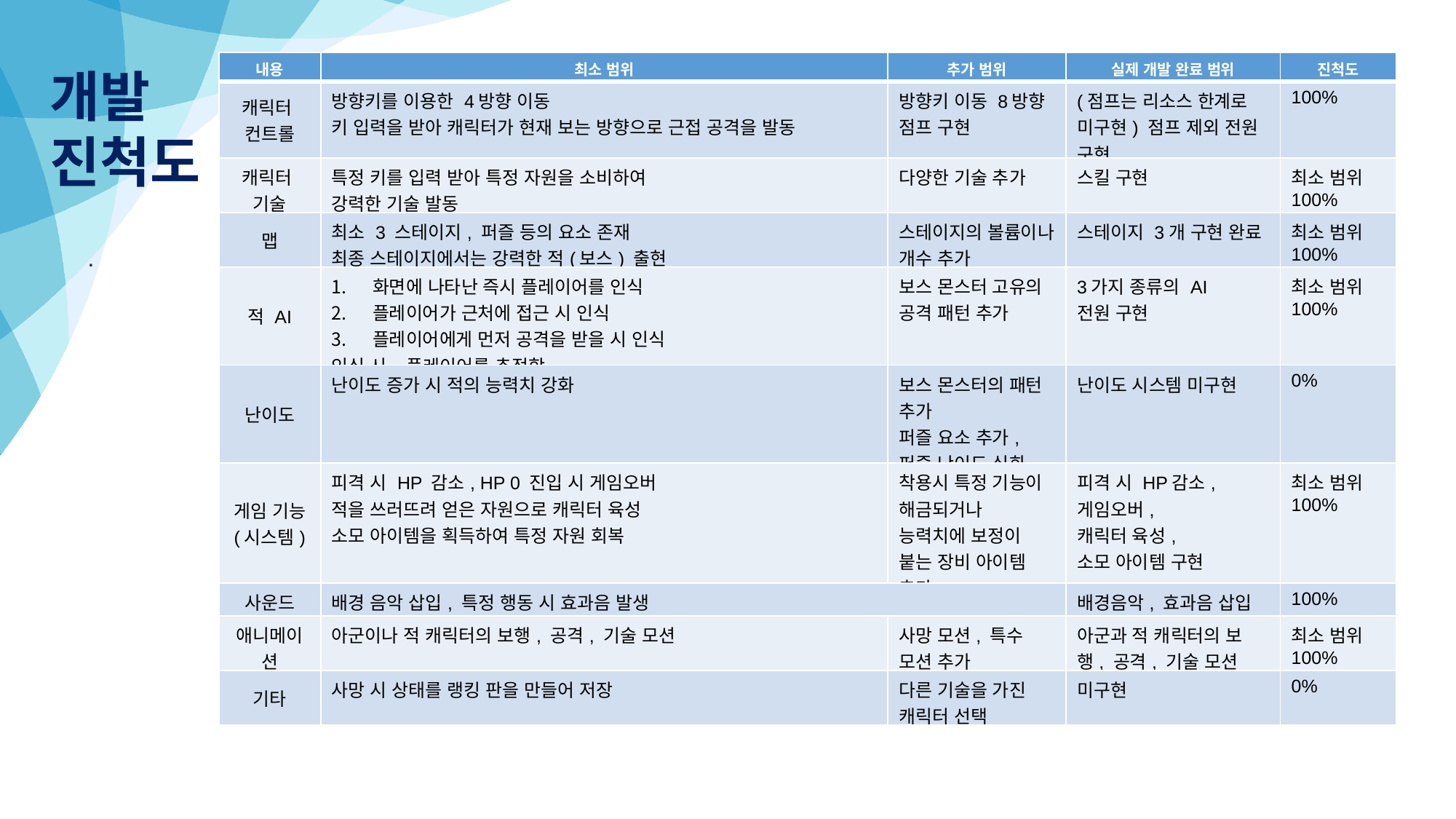

| 내용 | 최소 범위 | 추가 범위 | 실제 개발 완료 범위 | 진척도 |
| --- | --- | --- | --- | --- |
| 캐릭터 컨트롤 | 방향키를 이용한 4방향 이동 키 입력을 받아 캐릭터가 현재 보는 방향으로 근접 공격을 발동 | 방향키 이동 8방향 점프 구현 | (점프는 리소스 한계로 미구현) 점프 제외 전원 구현 | 100% |
| 캐릭터 기술 | 특정 키를 입력 받아 특정 자원을 소비하여 강력한 기술 발동 | 다양한 기술 추가 | 스킬 구현 | 최소 범위 100% |
| 맵 | 최소 3 스테이지, 퍼즐 등의 요소 존재 최종 스테이지에서는 강력한 적(보스) 출현 | 스테이지의 볼륨이나 개수 추가 | 스테이지 3개 구현 완료 | 최소 범위 100% |
| 적 AI | 화면에 나타난 즉시 플레이어를 인식 플레이어가 근처에 접근 시 인식 플레이어에게 먼저 공격을 받을 시 인식 인식 시, 플레이어를 추적함. | 보스 몬스터 고유의 공격 패턴 추가 | 3가지 종류의 AI 전원 구현 | 최소 범위 100% |
| 난이도 | 난이도 증가 시 적의 능력치 강화 | 보스 몬스터의 패턴 추가 퍼즐 요소 추가, 퍼즐 난이도 심화 | 난이도 시스템 미구현 | 0% |
| 게임 기능 (시스템) | 피격 시 HP 감소, HP 0 진입 시 게임오버 적을 쓰러뜨려 얻은 자원으로 캐릭터 육성 소모 아이템을 획득하여 특정 자원 회복 | 착용시 특정 기능이 해금되거나 능력치에 보정이 붙는 장비 아이템 추가 | 피격 시 HP감소, 게임오버, 캐릭터 육성, 소모 아이템 구현 | 최소 범위 100% |
| 사운드 | 배경 음악 삽입, 특정 행동 시 효과음 발생 |  | 배경음악, 효과음 삽입 | 100% |
| 애니메이션 | 아군이나 적 캐릭터의 보행, 공격, 기술 모션 | 사망 모션, 특수 모션 추가 | 아군과 적 캐릭터의 보행, 공격, 기술 모션 구현 | 최소 범위 100% |
| 기타 | 사망 시 상태를 랭킹 판을 만들어 저장 | 다른 기술을 가진 캐릭터 선택 | 미구현 | 0% |
개발
진척도
.